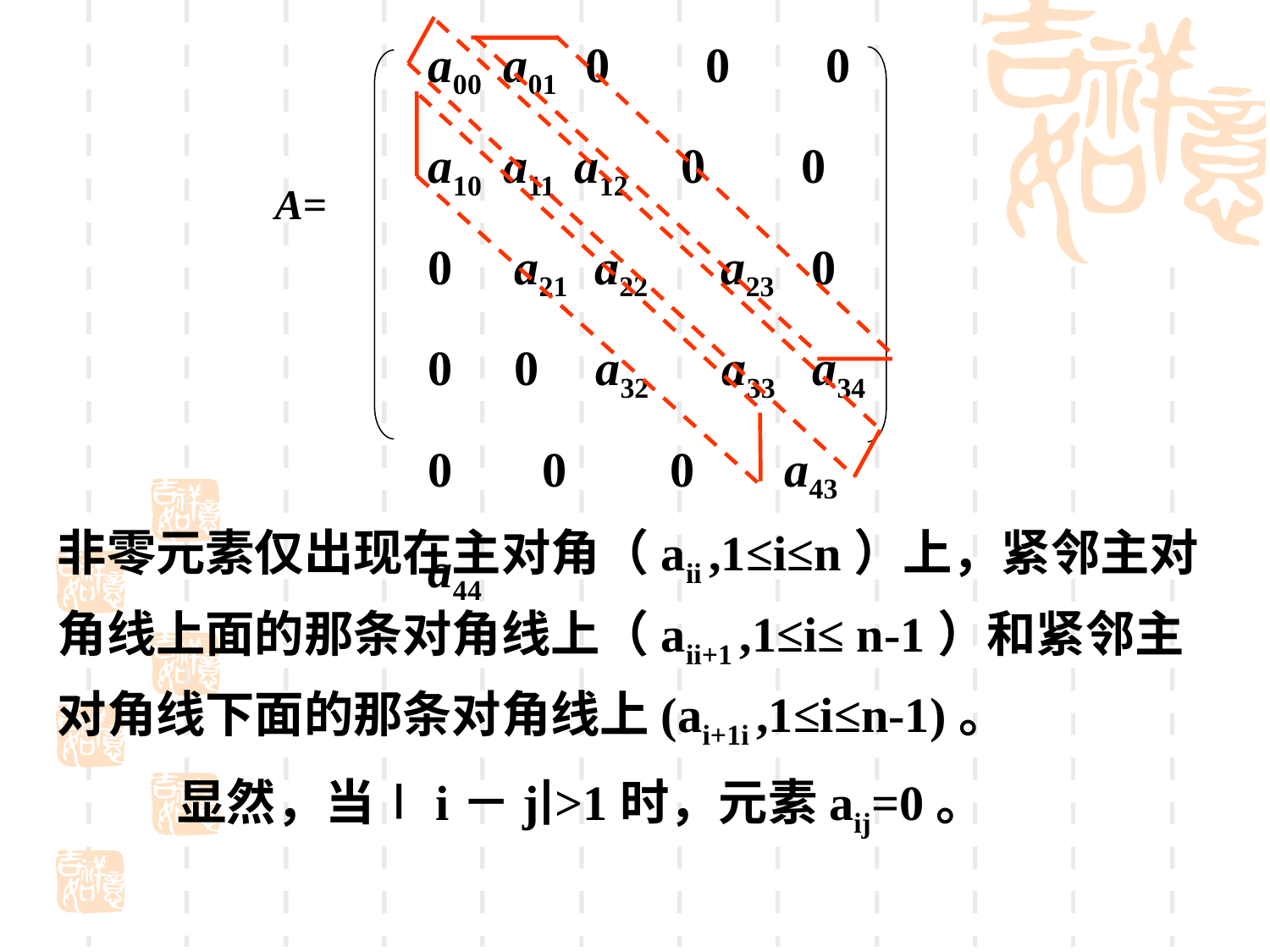

a00   a01    0　  0　  0
a10   a11  a12      0　  0
0     a21   a22　a23   0
0     0     a32　a33   a34
0　 0　  0　 a43   a44

A=
非零元素仅出现在主对角（aii ,1≤i≤n）上，紧邻主对角线上面的那条对角线上（aii+1 ,1≤i≤ n-1）和紧邻主对角线下面的那条对角线上(ai+1i ,1≤i≤n-1)。
显然，当∣i－j∣>1时，元素aij=0。